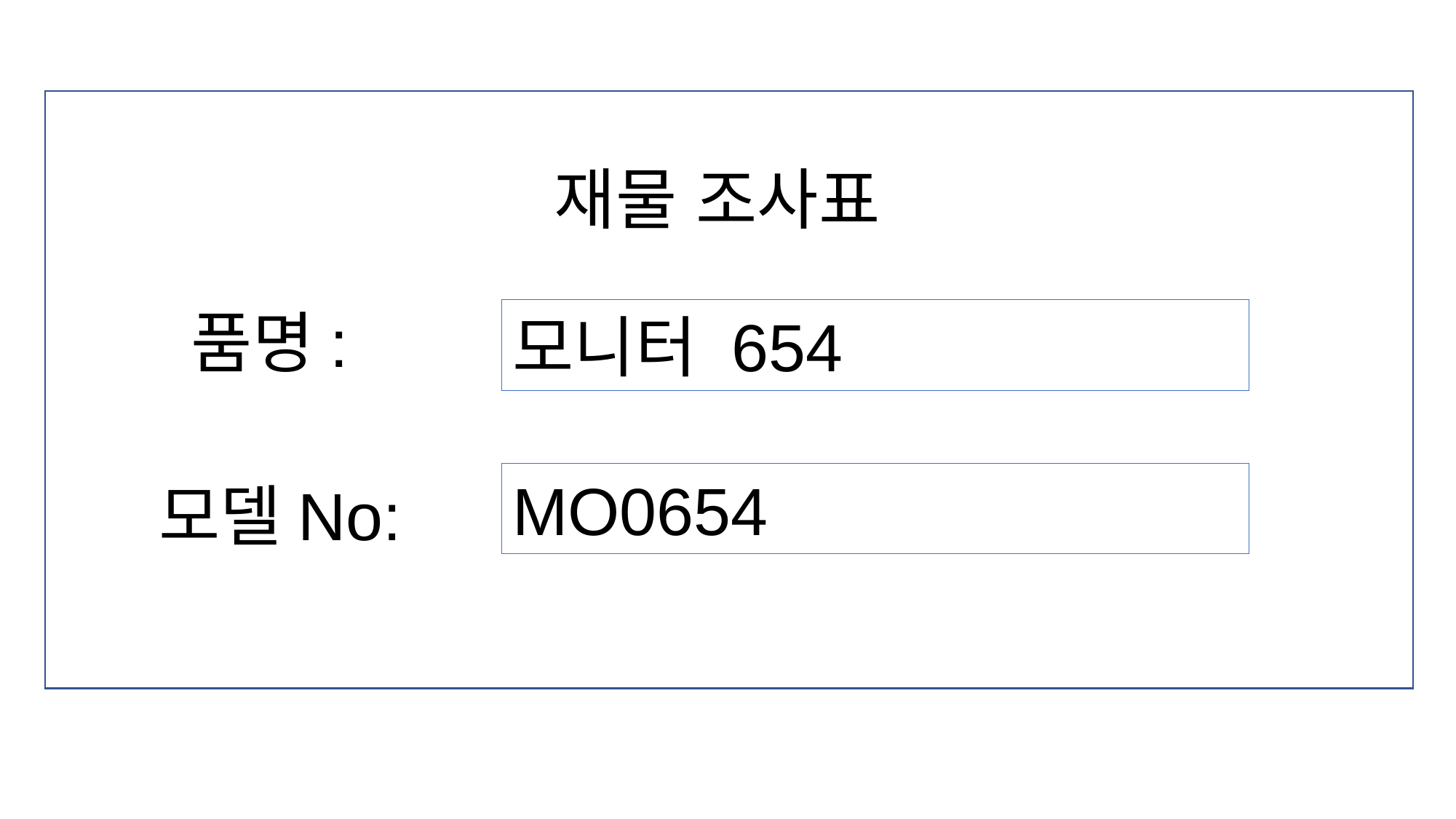

재물 조사표
품명:
모니터 654
MO0654
모델No: